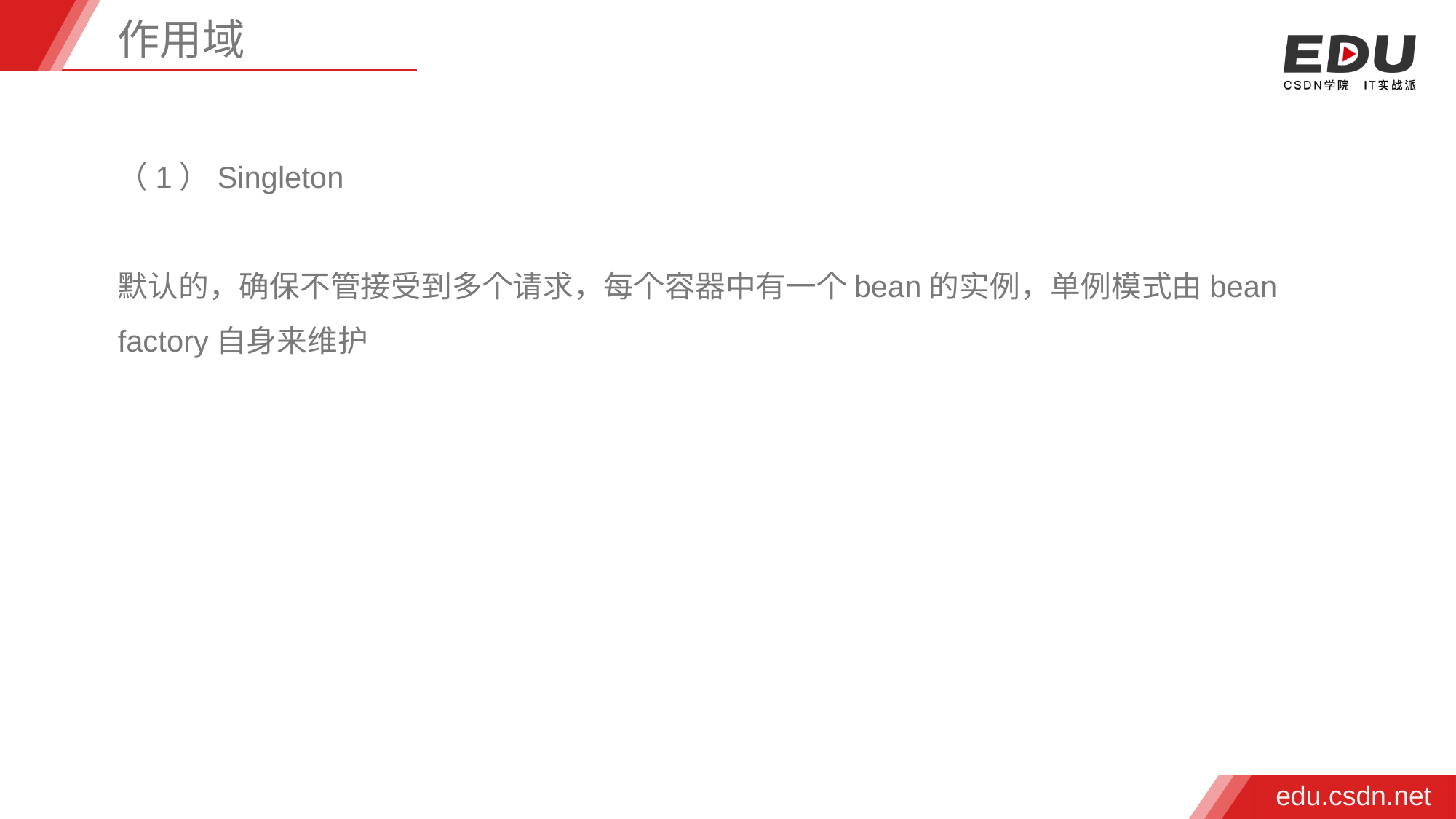

作用域
（1）Singleton

默认的，确保不管接受到多个请求，每个容器中有一个bean的实例，单例模式由bean factory自身来维护
edu.csdn.net